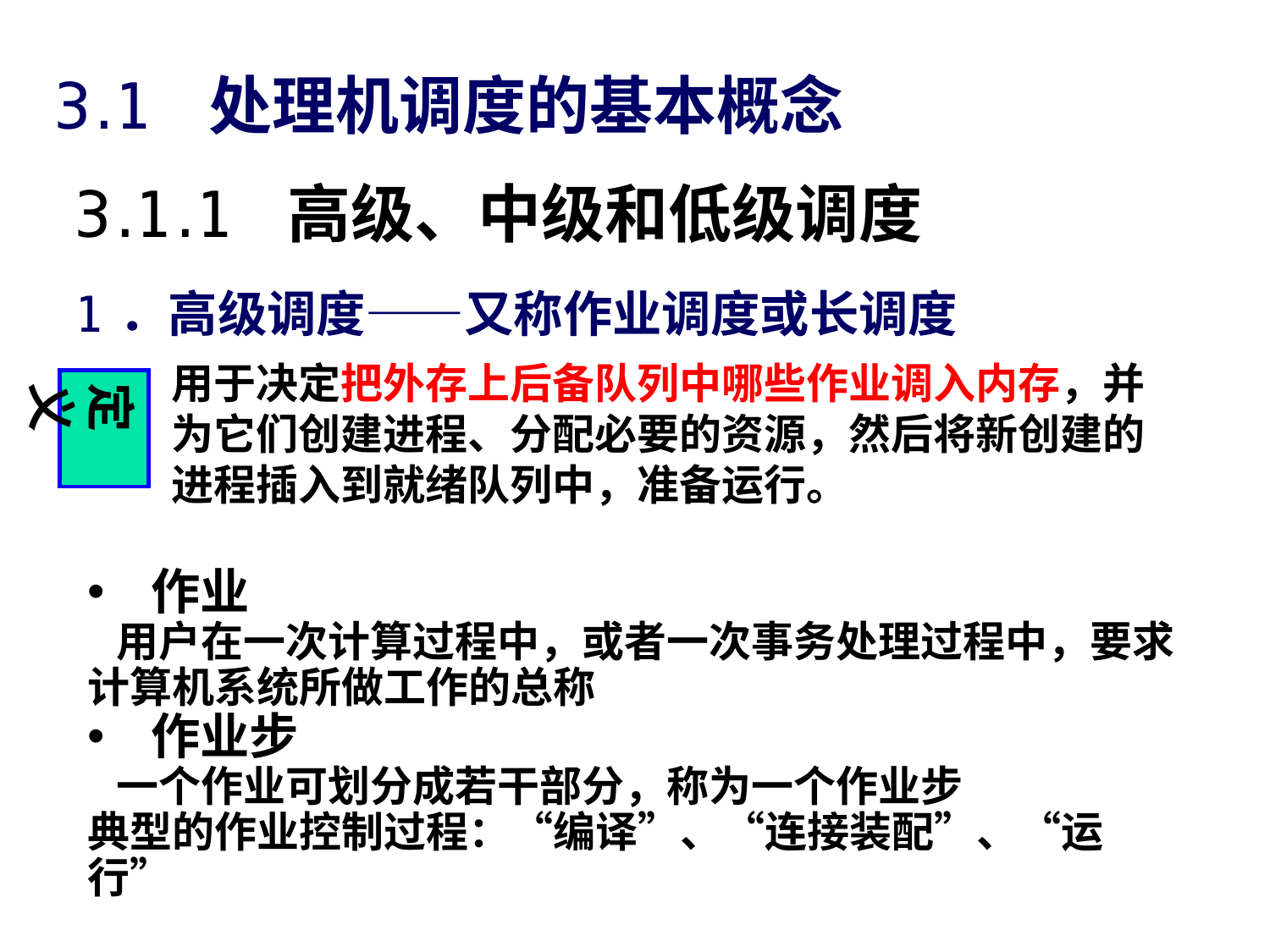

# 3.1  处理机调度的基本概念
3.1.1  高级、中级和低级调度
1．高级调度——又称作业调度或长调度
用于决定把外存上后备队列中哪些作业调入内存，并为它们创建进程、分配必要的资源，然后将新创建的进程插入到就绪队列中，准备运行。
定义
作业
  用户在一次计算过程中，或者一次事务处理过程中，要求计算机系统所做工作的总称
作业步
  一个作业可划分成若干部分，称为一个作业步
典型的作业控制过程：“编译”、“连接装配”、“运行”
3